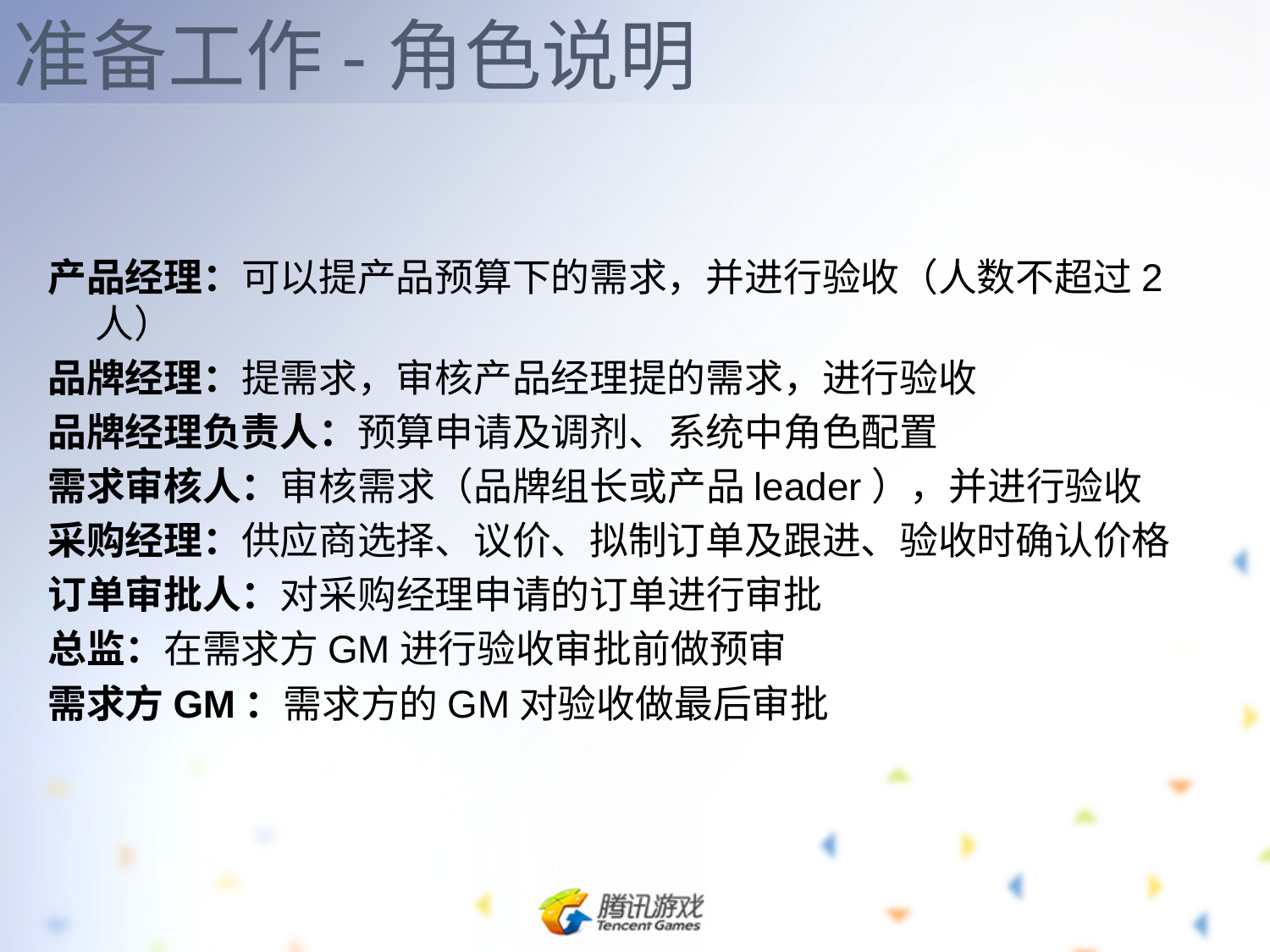

# 准备工作-角色说明
产品经理：可以提产品预算下的需求，并进行验收（人数不超过2人）
品牌经理：提需求，审核产品经理提的需求，进行验收
品牌经理负责人：预算申请及调剂、系统中角色配置
需求审核人：审核需求（品牌组长或产品leader），并进行验收
采购经理：供应商选择、议价、拟制订单及跟进、验收时确认价格
订单审批人：对采购经理申请的订单进行审批
总监：在需求方GM进行验收审批前做预审
需求方GM：需求方的GM对验收做最后审批